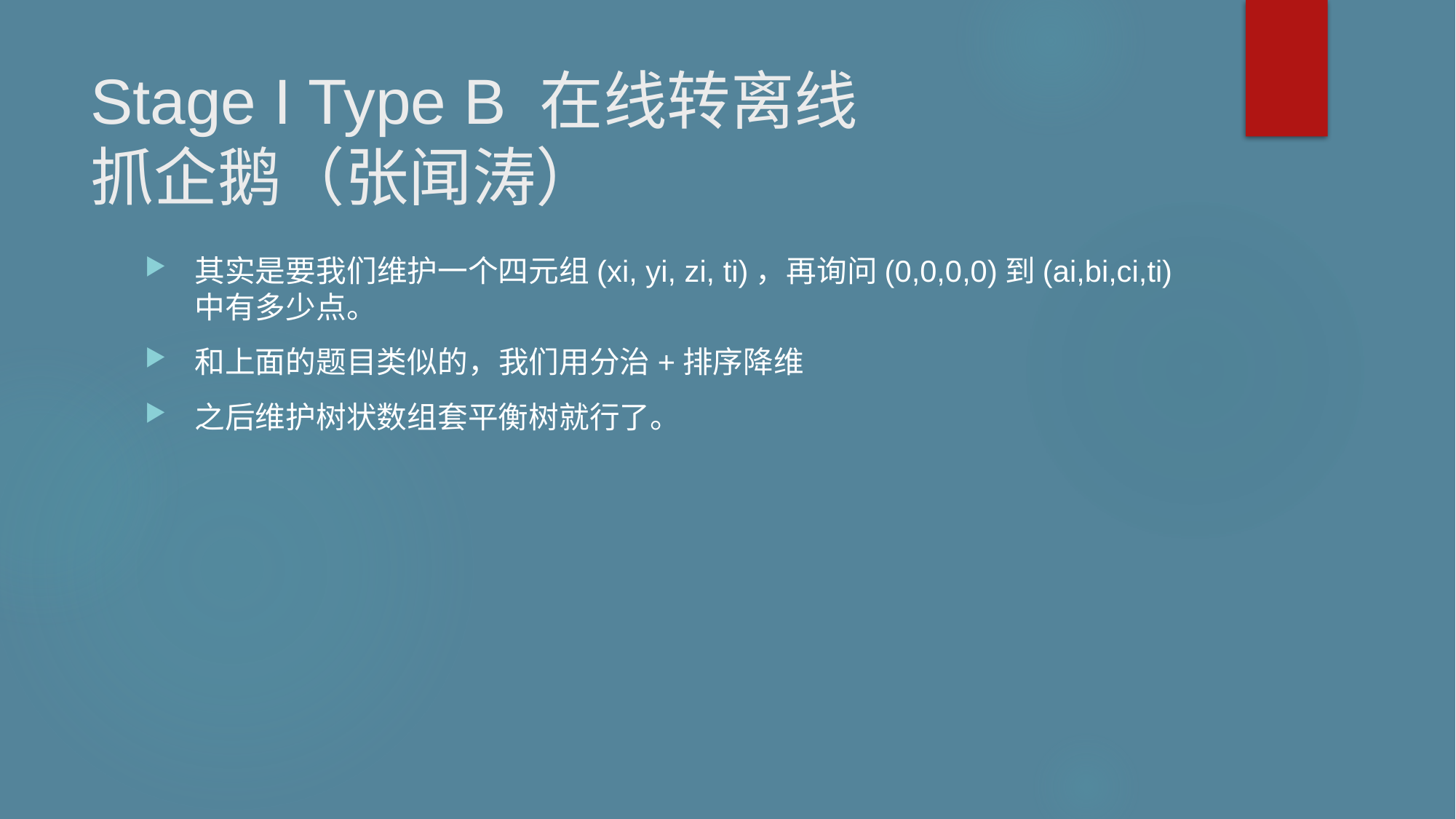

# Stage I Type B 在线转离线 抓企鹅（张闻涛）
其实是要我们维护一个四元组(xi, yi, zi, ti)，再询问(0,0,0,0)到(ai,bi,ci,ti)中有多少点。
和上面的题目类似的，我们用分治+排序降维
之后维护树状数组套平衡树就行了。